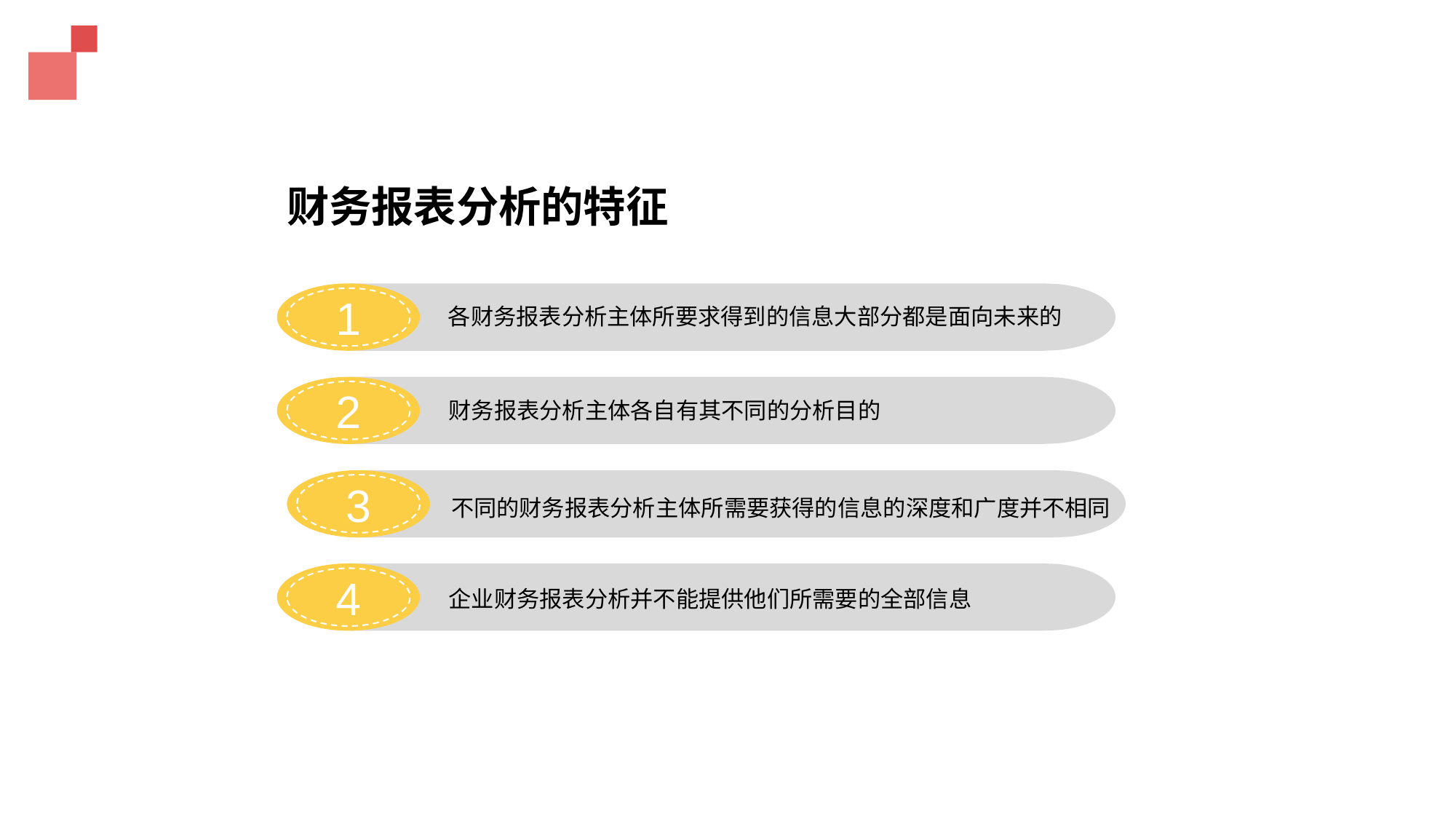

财务报表分析的特征
1

各财务报表分析主体所要求得到的信息大部分都是面向未来的

财务报表分析主体各自有其不同的分析目的
2

3

不同的财务报表分析主体所需要获得的信息的深度和广度并不相同
4

企业财务报表分析并不能提供他们所需要的全部信息